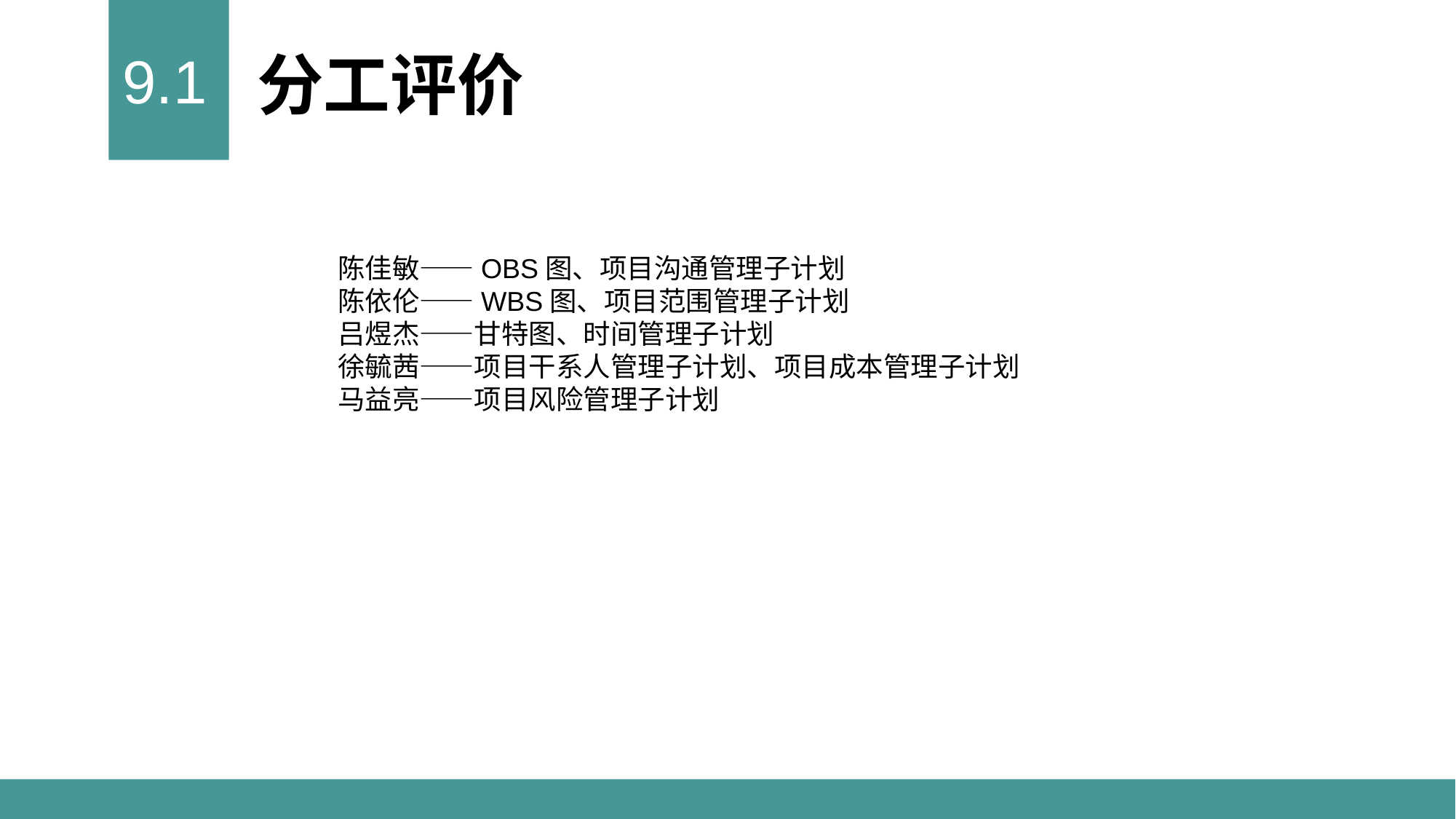

9.1
分工评价
陈佳敏——OBS图、项目沟通管理子计划
陈依伦——WBS图、项目范围管理子计划
吕煜杰——甘特图、时间管理子计划
徐毓茜——项目干系人管理子计划、项目成本管理子计划
马益亮——项目风险管理子计划